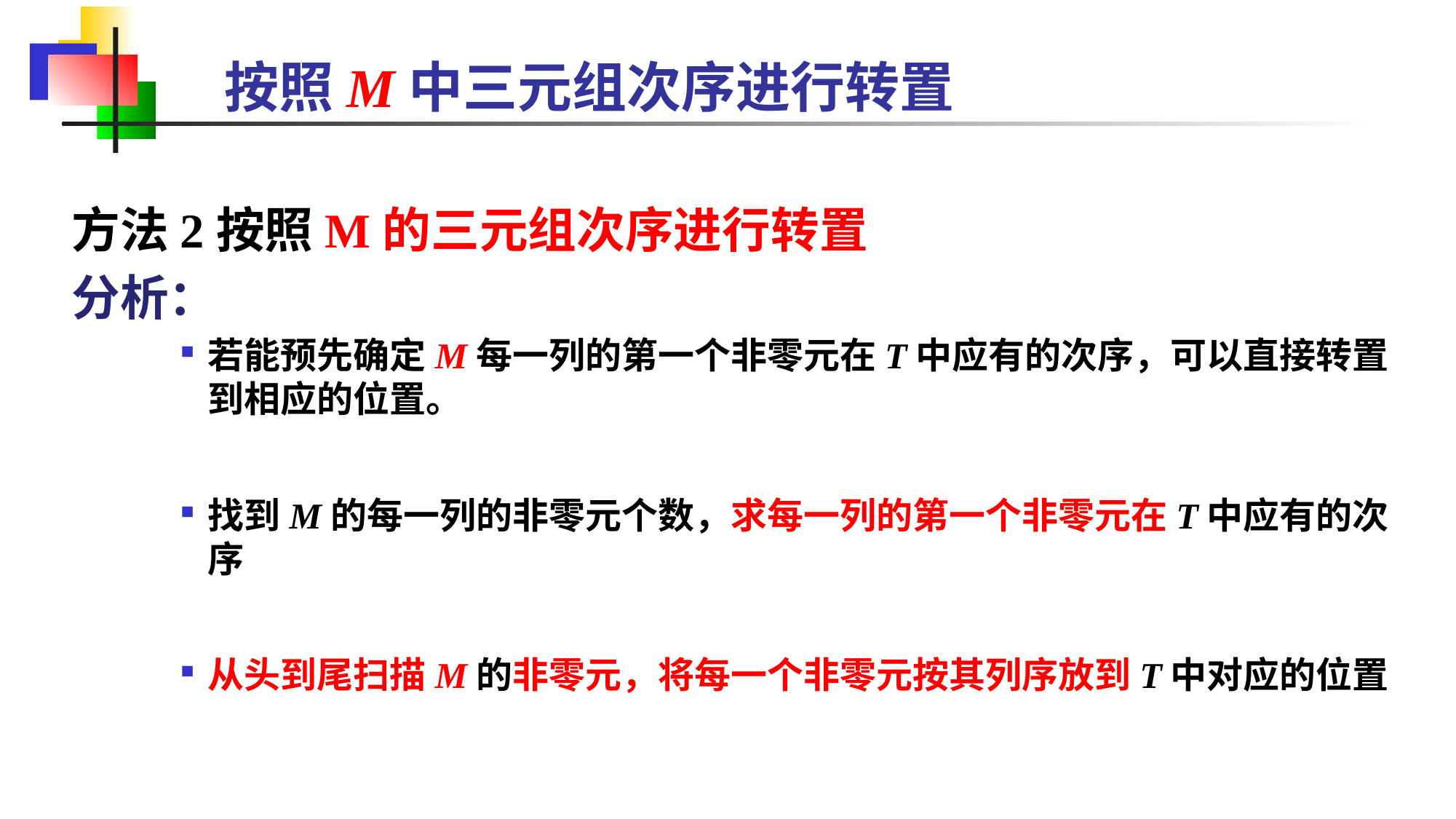

#
 按照M中三元组次序进行转置
方法2按照M的三元组次序进行转置
分析：
若能预先确定M每一列的第一个非零元在T中应有的次序，可以直接转置到相应的位置。

找到M的每一列的非零元个数，求每一列的第一个非零元在T中应有的次序

从头到尾扫描M的非零元，将每一个非零元按其列序放到T中对应的位置